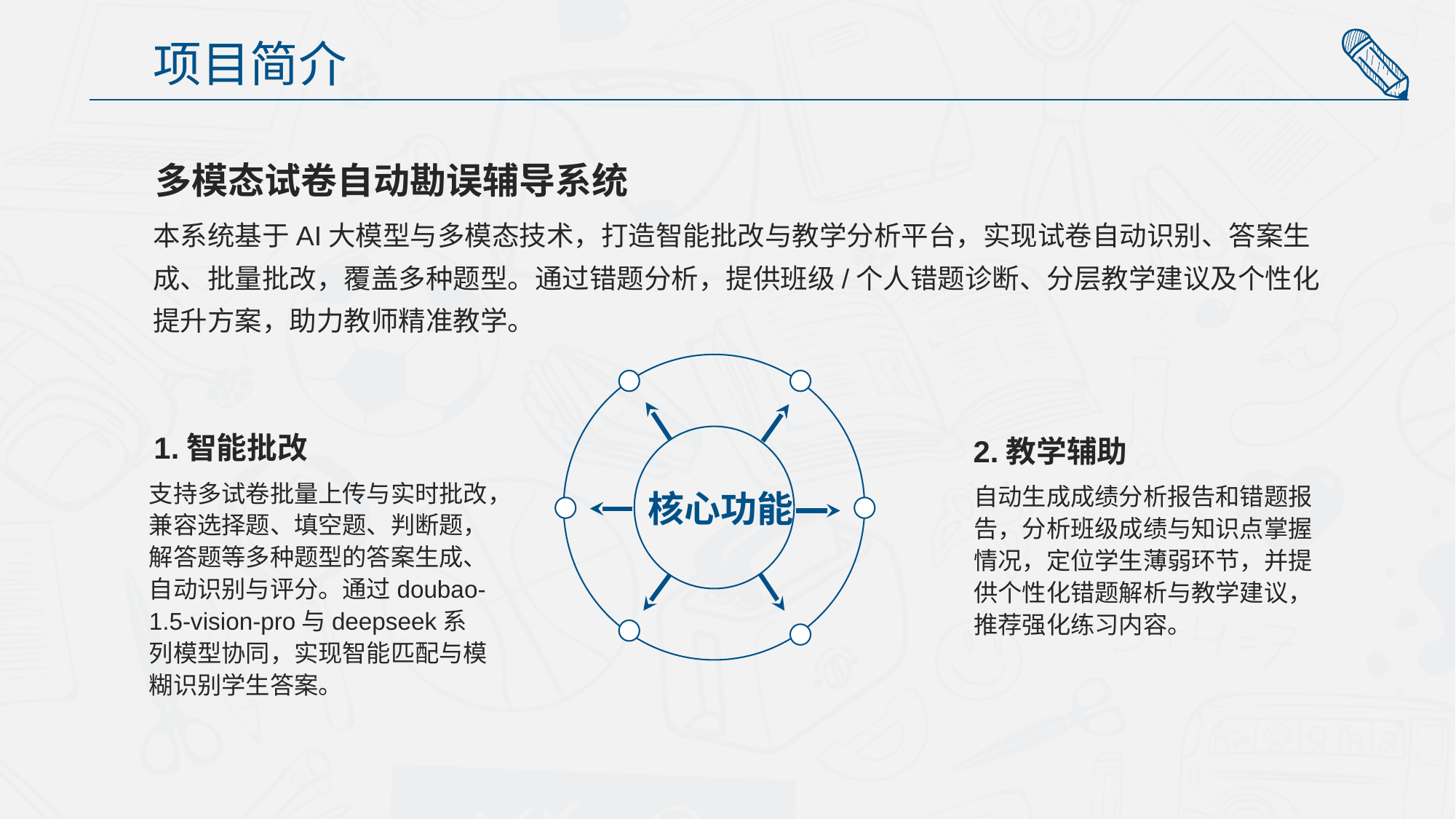

项目简介
多模态试卷自动勘误辅导系统
本系统基于AI大模型与多模态技术，打造智能批改与教学分析平台，实现试卷自动识别、答案生成、批量批改，覆盖多种题型。通过错题分析，提供班级/个人错题诊断、分层教学建议及个性化提升方案，助力教师精准教学。

核心功能
1.智能批改
支持多试卷批量上传与实时批改，兼容选择题、填空题、判断题，解答题等多种题型的答案生成、自动识别与评分。通过doubao-1.5-vision-pro与deepseek系列模型协同，实现智能匹配与模糊识别学生答案。
2.教学辅助
自动生成成绩分析报告和错题报告，分析班级成绩与知识点掌握情况，定位学生薄弱环节，并提供个性化错题解析与教学建议，推荐强化练习内容。